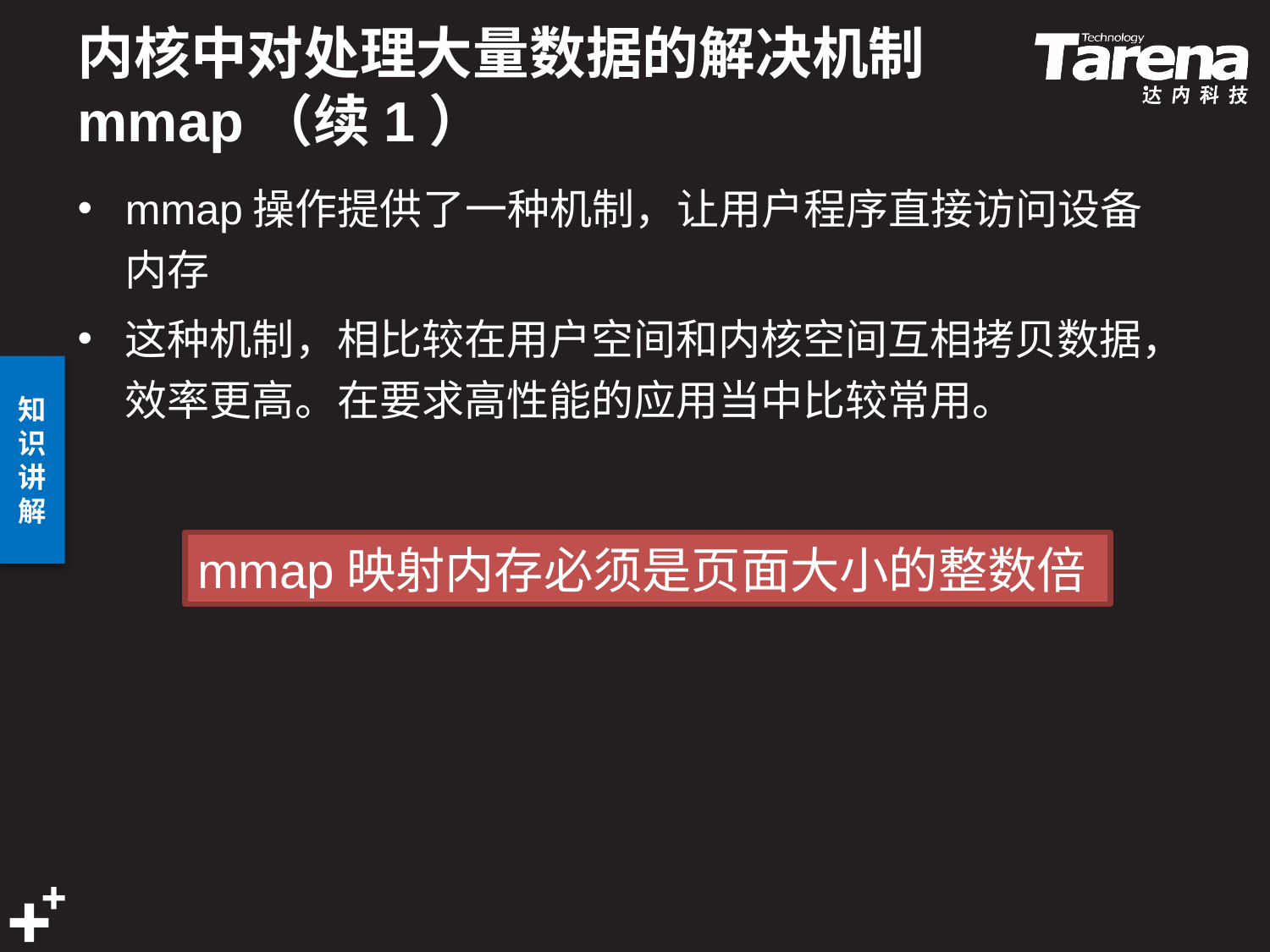

# 内核中对处理大量数据的解决机制 mmap（续1）
mmap操作提供了一种机制，让用户程序直接访问设备内存
这种机制，相比较在用户空间和内核空间互相拷贝数据，效率更高。在要求高性能的应用当中比较常用。

mmap映射内存必须是页面大小的整数倍